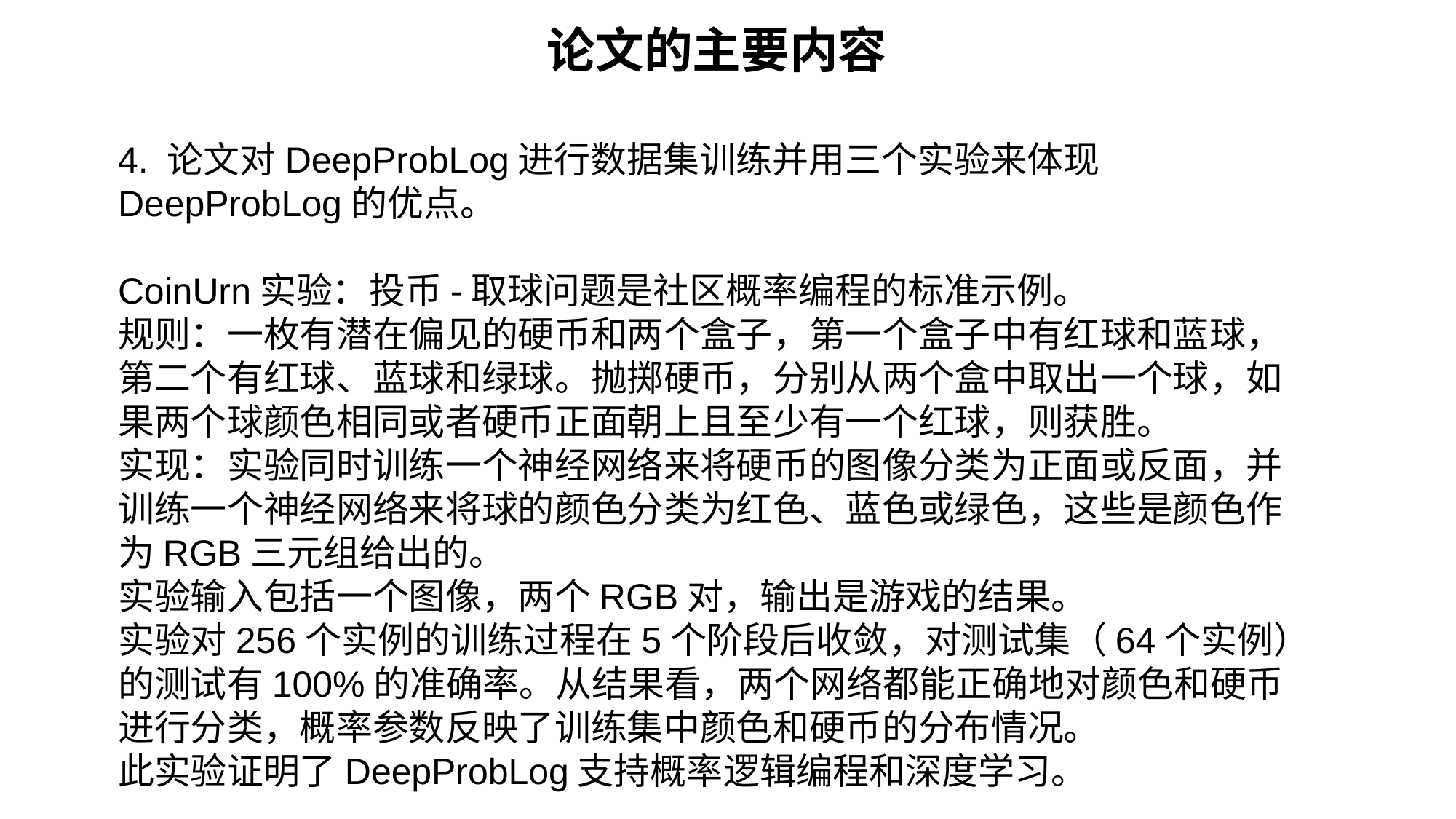

论文的主要内容

4. 论文对DeepProbLog进行数据集训练并用三个实验来体现DeepProbLog的优点。

CoinUrn实验：投币-取球问题是社区概率编程的标准示例。
规则：一枚有潜在偏见的硬币和两个盒子，第一个盒子中有红球和蓝球，第二个有红球、蓝球和绿球。抛掷硬币，分别从两个盒中取出一个球，如果两个球颜色相同或者硬币正面朝上且至少有一个红球，则获胜。
实现：实验同时训练一个神经网络来将硬币的图像分类为正面或反面，并训练一个神经网络来将球的颜色分类为红色、蓝色或绿色，这些是颜色作为RGB三元组给出的。
实验输入包括一个图像，两个RGB对，输出是游戏的结果。
实验对256个实例的训练过程在5个阶段后收敛，对测试集（64个实例）的测试有100%的准确率。从结果看，两个网络都能正确地对颜色和硬币进行分类，概率参数反映了训练集中颜色和硬币的分布情况。
此实验证明了DeepProbLog支持概率逻辑编程和深度学习。